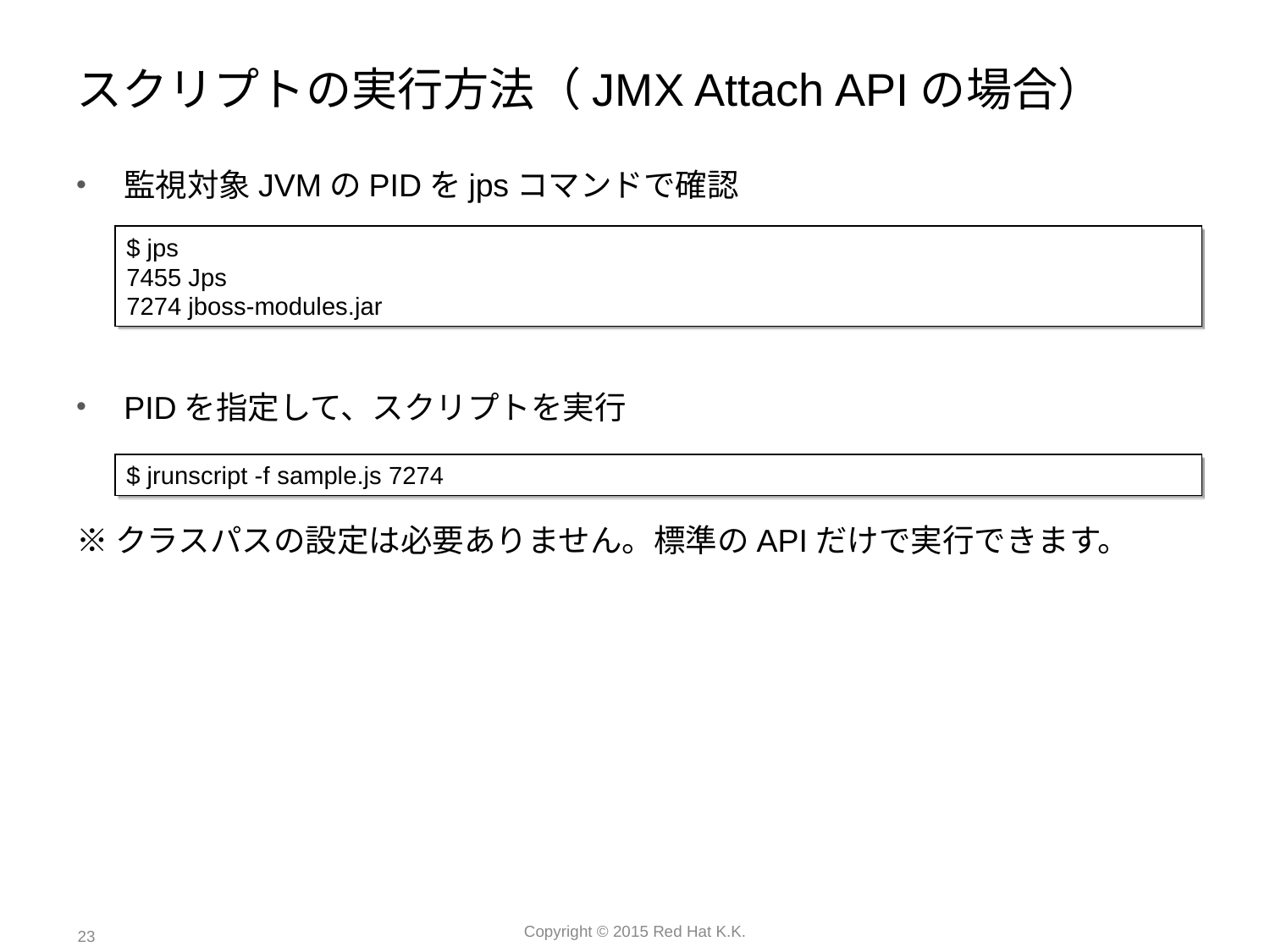

# スクリプトの実行方法（JMX Attach APIの場合）
監視対象JVMのPIDをjpsコマンドで確認

PIDを指定して、スクリプトを実行

※クラスパスの設定は必要ありません。標準のAPIだけで実行できます。

$ jps
7455 Jps
7274 jboss-modules.jar
$ jrunscript -f sample.js 7274
23
Copyright © 2015 Red Hat K.K.